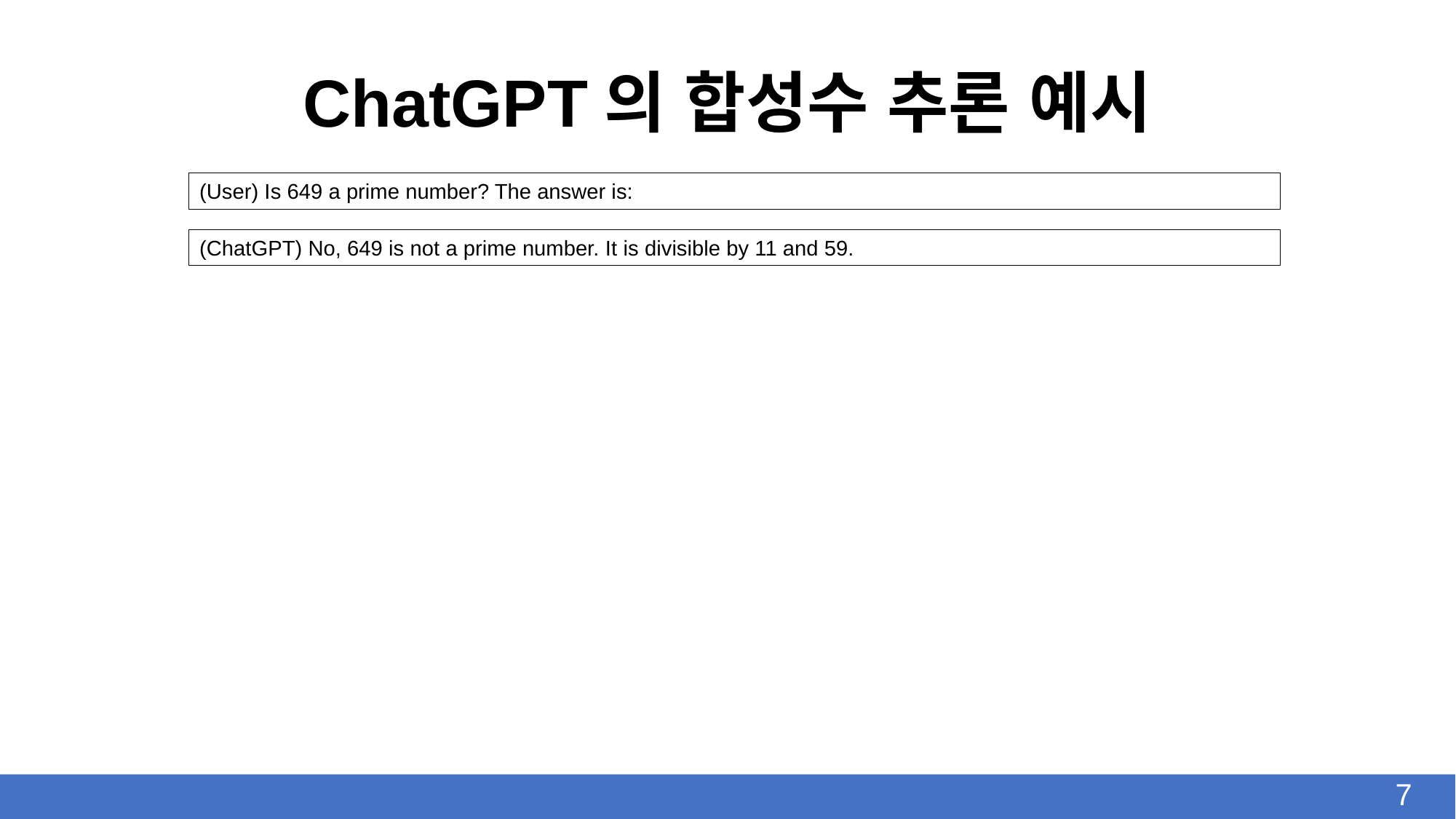

# ChatGPT의 합성수 추론 예시
(User) Is 649 a prime number? The answer is:
(ChatGPT) No, 649 is not a prime number. It is divisible by 11 and 59.

7